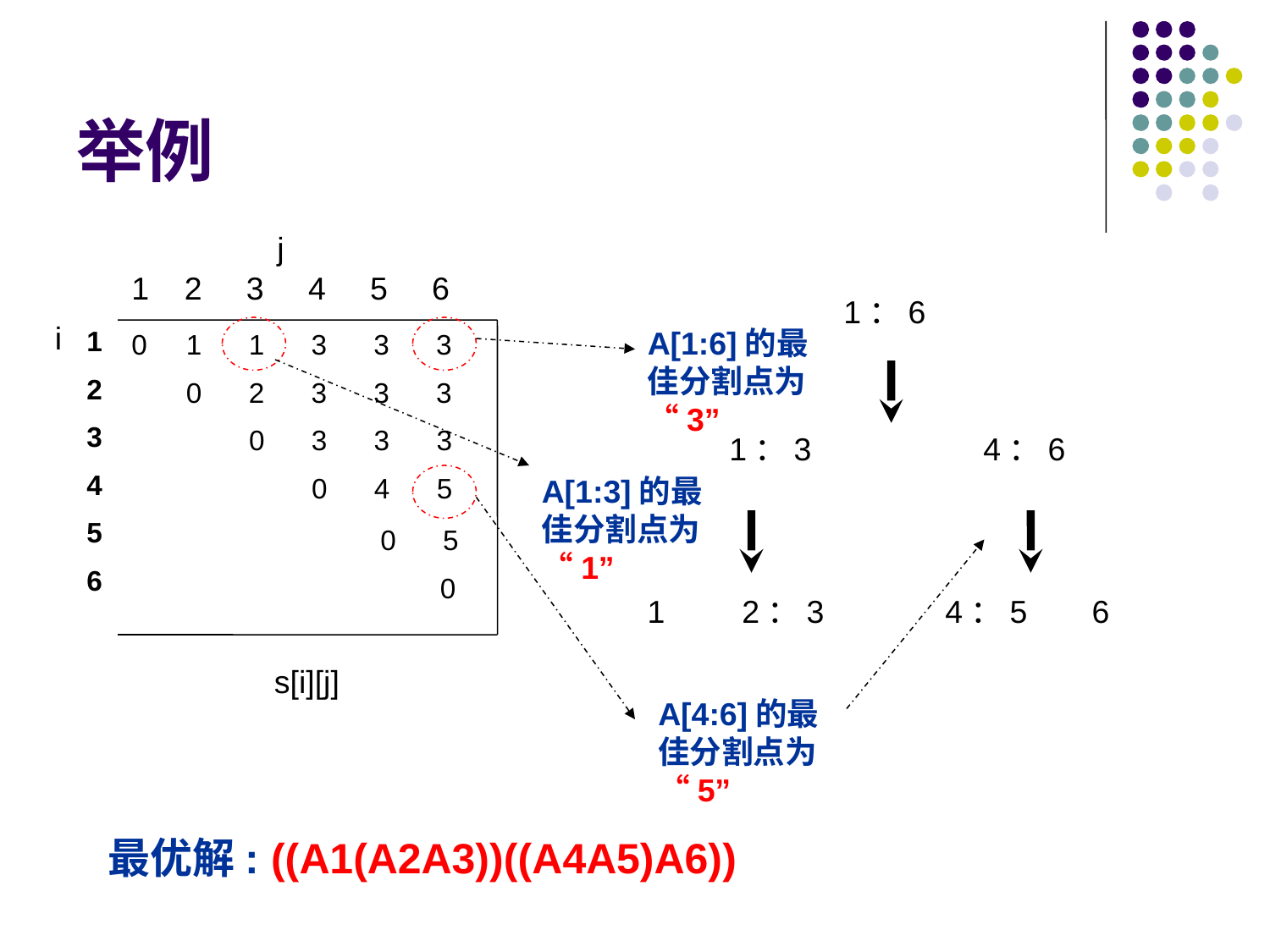

# 举例
j
1    2     3     4     5     6

0     1      1      3      3      3
       0      2      3      3      3
               0      3      3      3
                       0      4      5
                            0      5
 		       0

i
1
2
3
4
5
6
s[i][j]
1：6

A[1:3]的最佳分割点为“1”

A[1:6]的最佳分割点为“3”

1：3
4：6

A[4:6]的最佳分割点为“5”

1
2：3

4：5
6
最优解: ((A1(A2A3))((A4A5)A6))